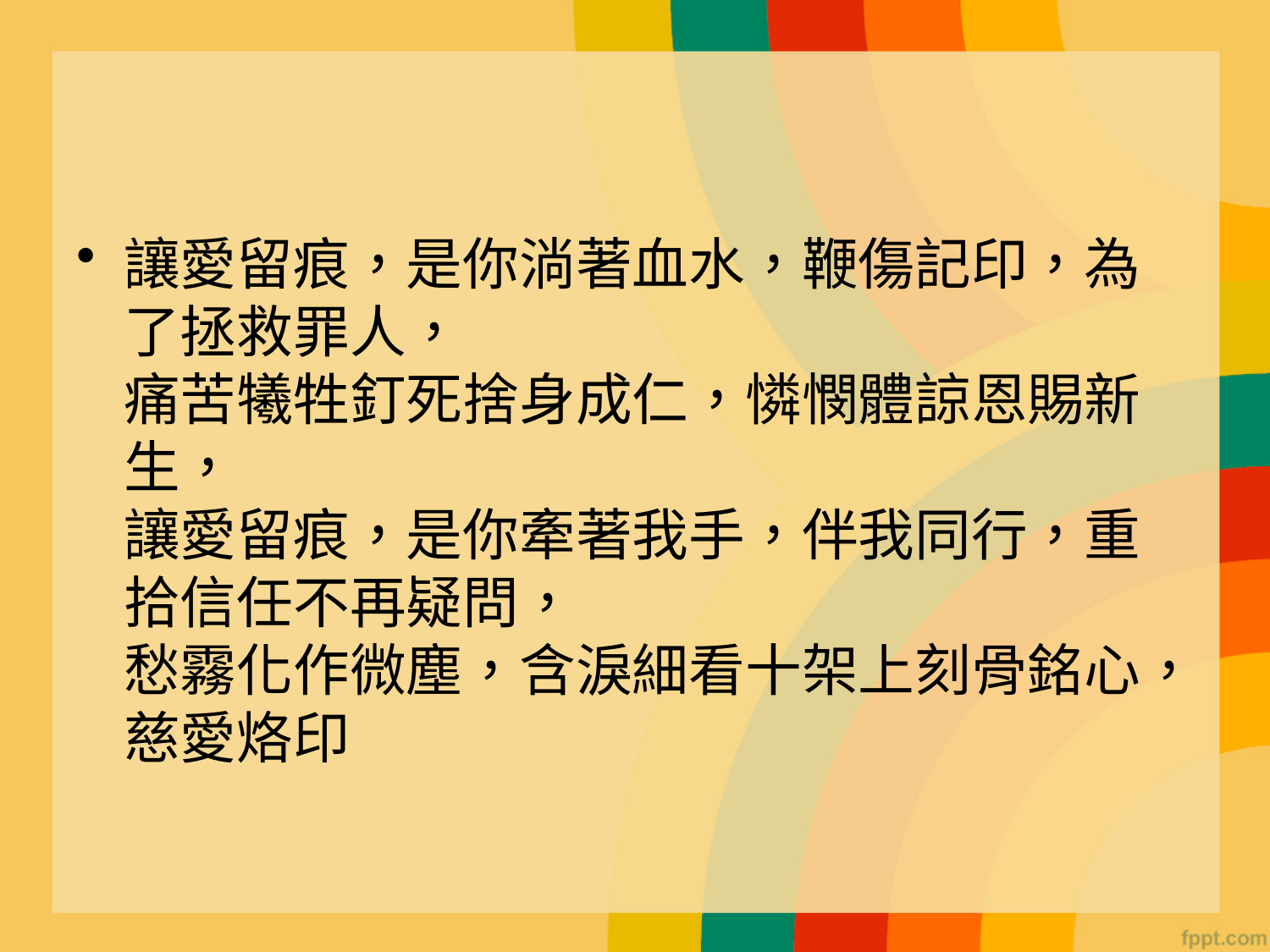

#
讓愛留痕，是你淌著血水，鞭傷記印，為了拯救罪人，
痛苦犧牲釘死捨身成仁，憐憫體諒恩賜新生，
讓愛留痕，是你牽著我手，伴我同行，重拾信任不再疑問，
愁霧化作微塵，含淚細看十架上刻骨銘心，慈愛烙印